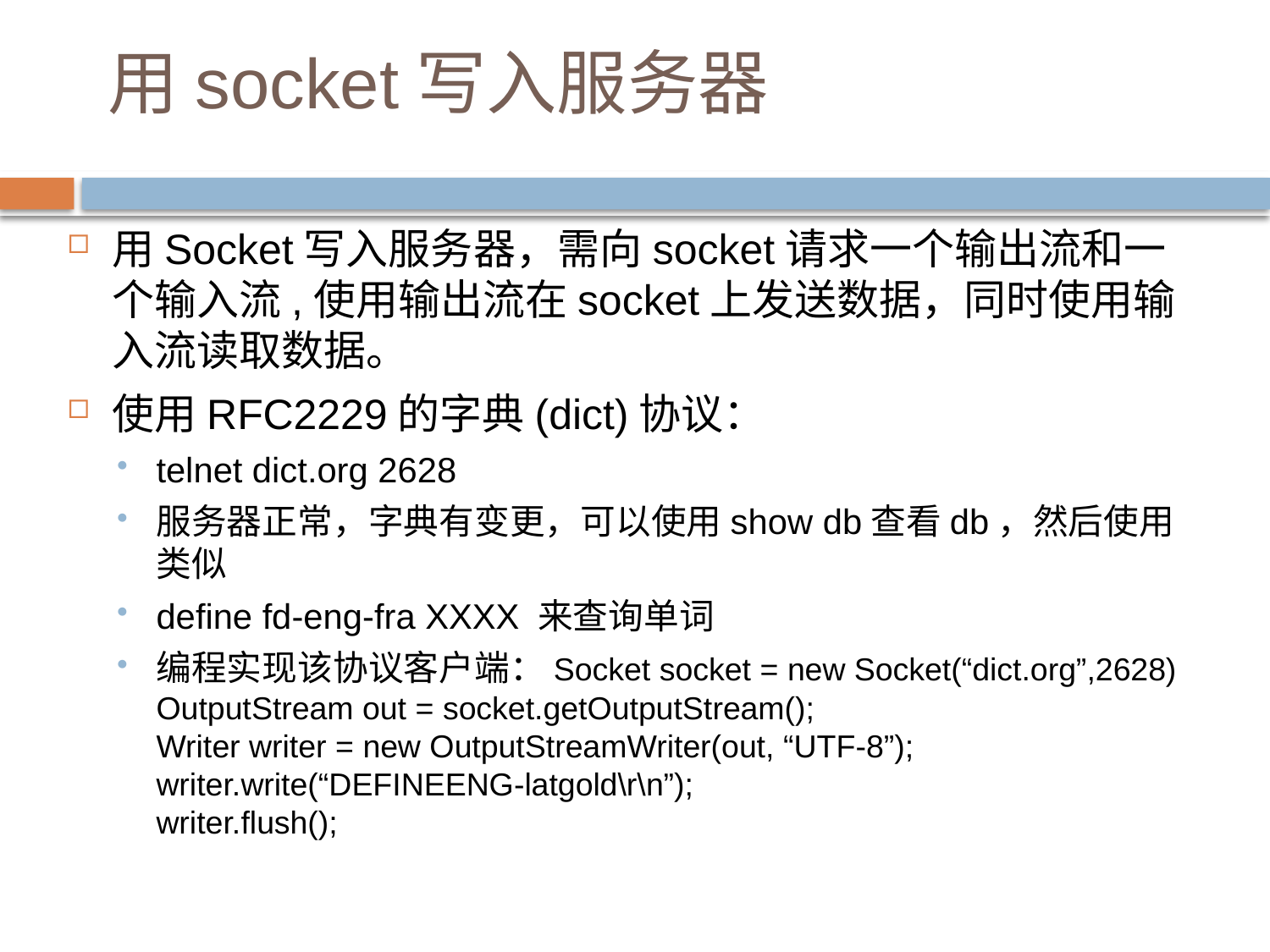

# 用socket写入服务器
用Socket写入服务器，需向socket请求一个输出流和一个输入流,使用输出流在socket上发送数据，同时使用输入流读取数据。
使用RFC2229的字典(dict)协议：
telnet dict.org 2628
服务器正常，字典有变更，可以使用show db查看db，然后使用类似
define fd-eng-fra XXXX 来查询单词
编程实现该协议客户端：Socket socket = new Socket(“dict.org”,2628)
OutputStream out = socket.getOutputStream();
Writer writer = new OutputStreamWriter(out, “UTF-8”);
writer.write(“DEFINEENG-latgold\r\n”);
writer.flush();